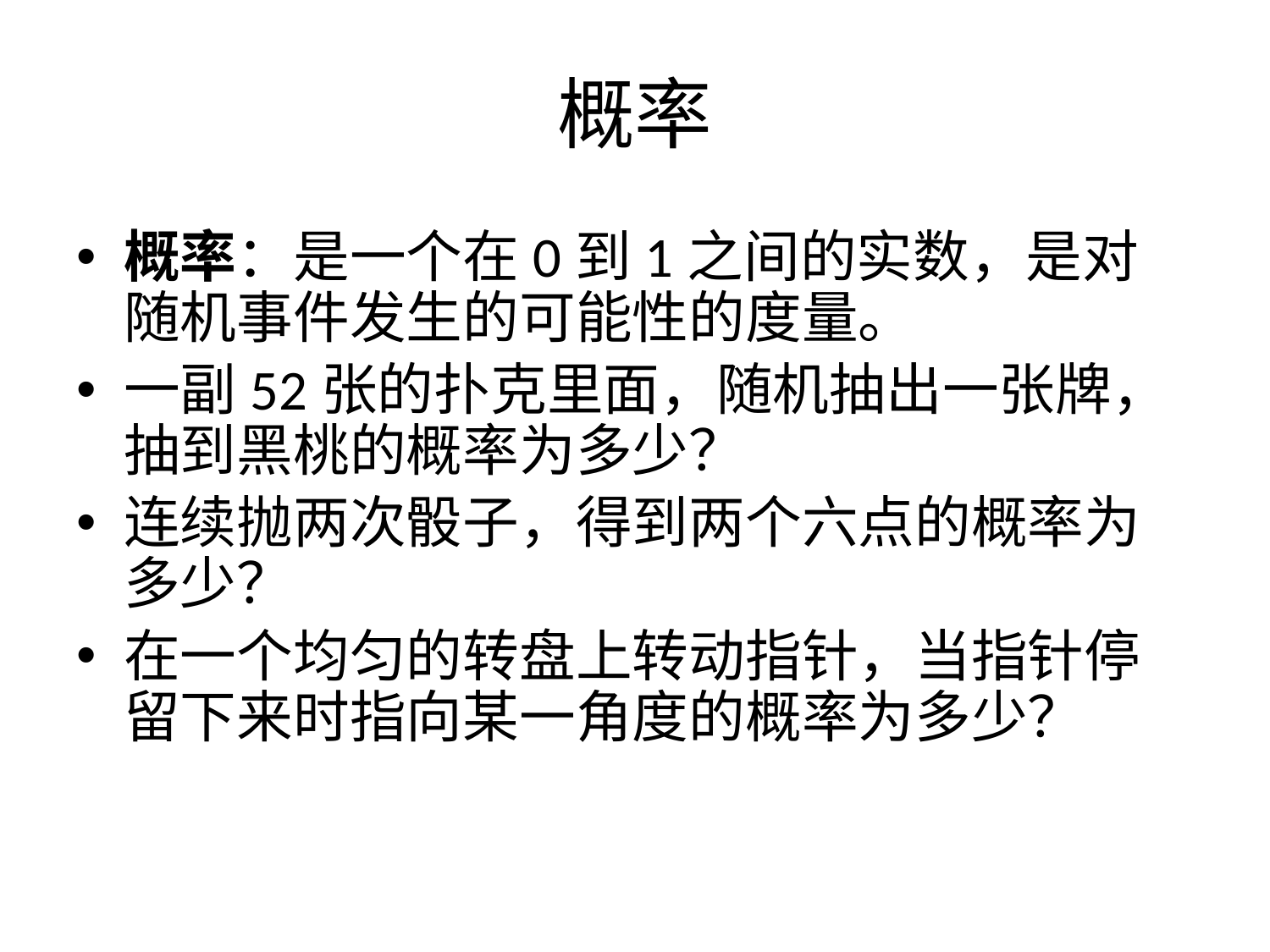

概率
概率：是一个在0到1之间的实数，是对随机事件发生的可能性的度量。
一副52张的扑克里面，随机抽出一张牌，抽到黑桃的概率为多少？
连续抛两次骰子，得到两个六点的概率为多少？
在一个均匀的转盘上转动指针，当指针停留下来时指向某一角度的概率为多少？